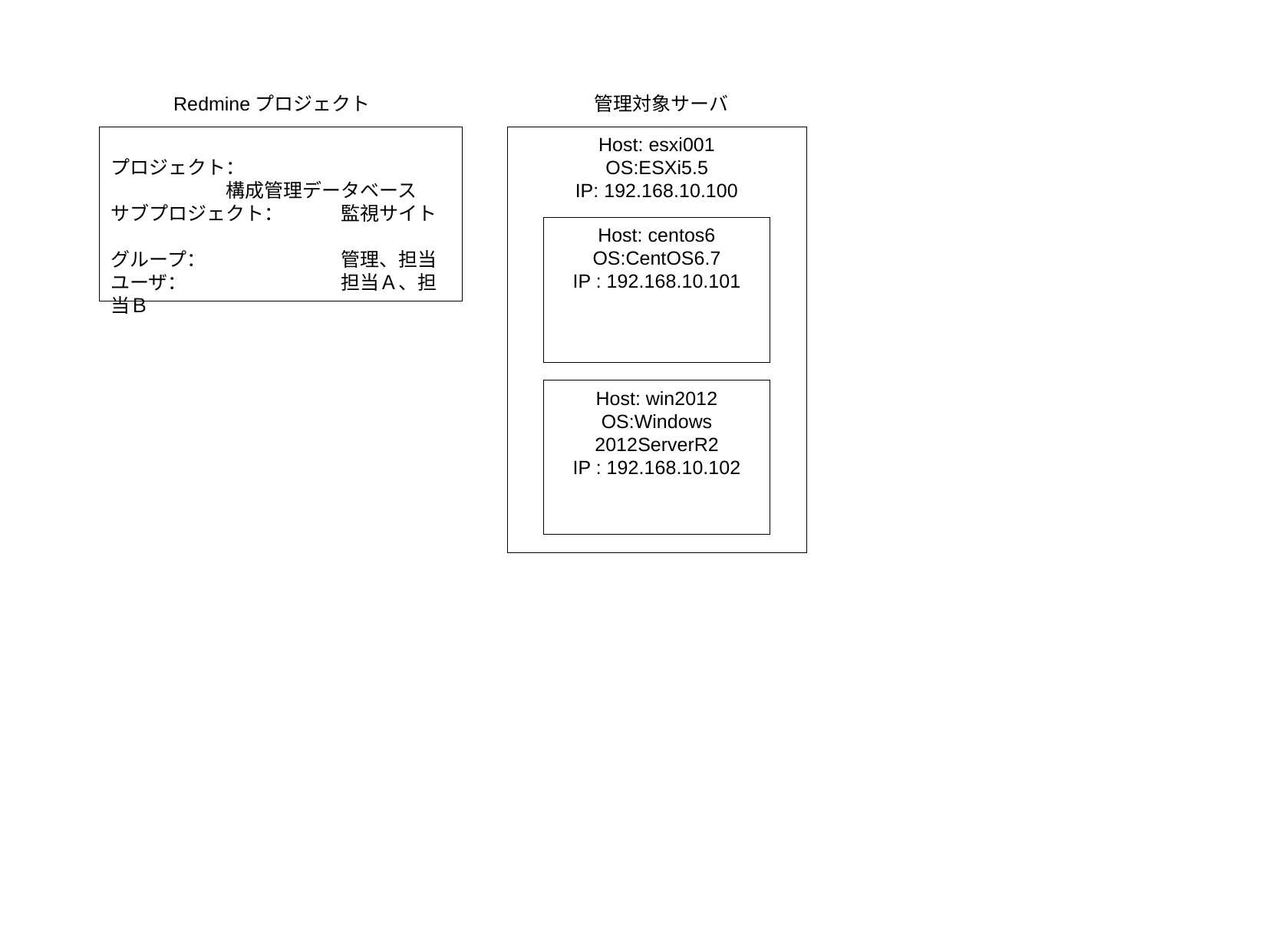

Redmineプロジェクト
管理対象サーバ

プロジェクト：		構成管理データベース
サブプロジェクト：	監視サイト

グループ：		管理、担当
ユーザ：		担当Ａ、担当Ｂ

Host: esxi001
OS:ESXi5.5
IP: 192.168.10.100
Host: centos6
OS:CentOS6.7
IP : 192.168.10.101
Host: win2012
OS:Windows
2012ServerR2
IP : 192.168.10.102